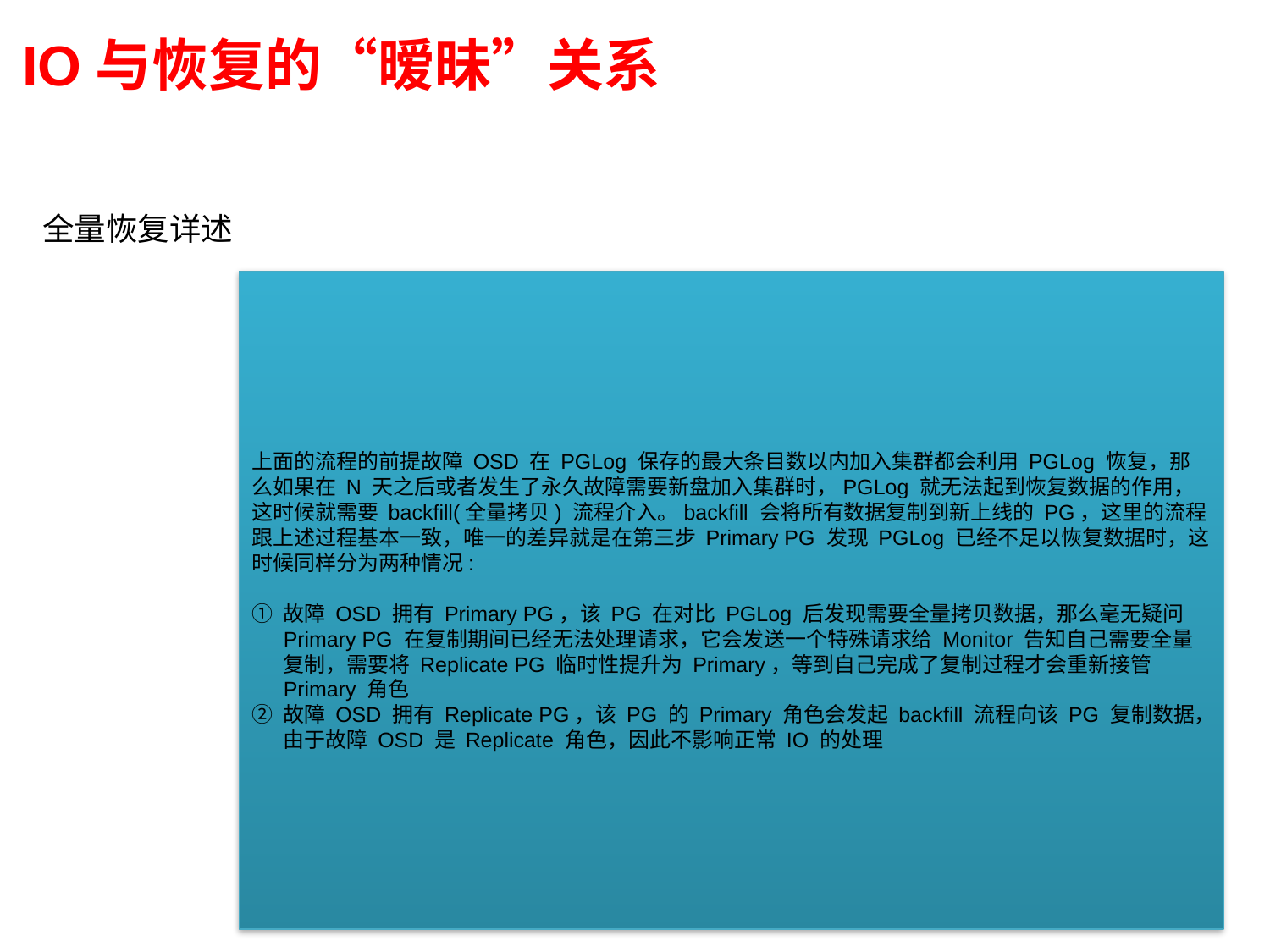

IO与恢复的“暧昧”关系
全量恢复详述
上面的流程的前提故障 OSD 在 PGLog 保存的最大条目数以内加入集群都会利用 PGLog 恢复，那么如果在 N 天之后或者发生了永久故障需要新盘加入集群时，PGLog 就无法起到恢复数据的作用，这时候就需要 backfill(全量拷贝) 流程介入。backfill 会将所有数据复制到新上线的 PG，这里的流程跟上述过程基本一致，唯一的差异就是在第三步 Primary PG 发现 PGLog 已经不足以恢复数据时，这时候同样分为两种情况:

故障 OSD 拥有 Primary PG，该 PG 在对比 PGLog 后发现需要全量拷贝数据，那么毫无疑问 Primary PG 在复制期间已经无法处理请求，它会发送一个特殊请求给 Monitor 告知自己需要全量复制，需要将 Replicate PG 临时性提升为 Primary，等到自己完成了复制过程才会重新接管 Primary 角色
故障 OSD 拥有 Replicate PG，该 PG 的 Primary 角色会发起 backfill 流程向该 PG 复制数据，由于故障 OSD 是 Replicate 角色，因此不影响正常 IO 的处理